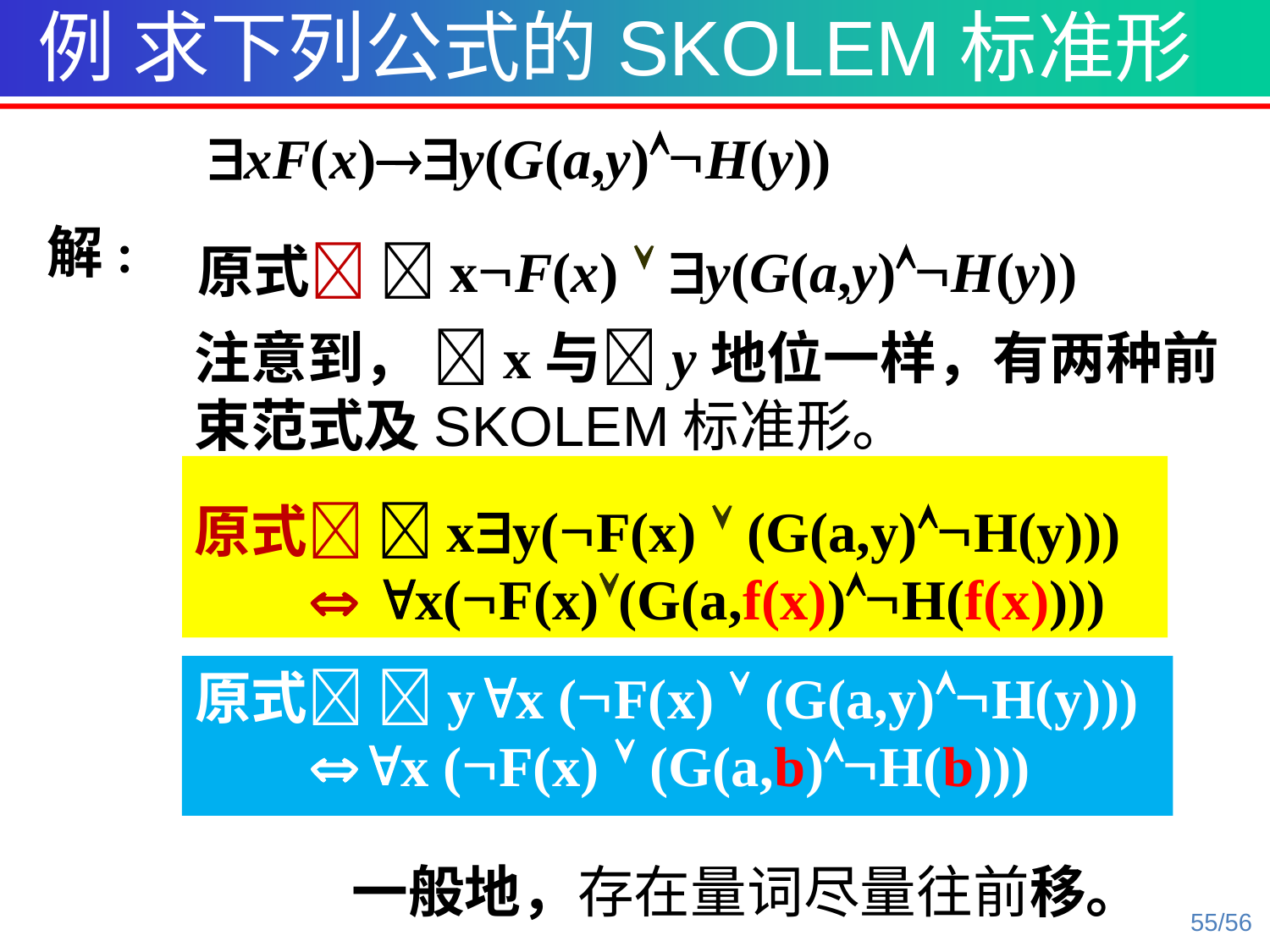

例 求下列公式的SKOLEM标准形
∃xF(x)→∃y(G(a,y)∧¬H(y))
原式⇔ ∀x¬F(x) ∨ ∃y(G(a,y)∧¬H(y))
解:
注意到， ∀x与∃y地位一样，有两种前束范式及SKOLEM标准形。
原式⇔ ∀x∃y(¬F(x) ∨ (G(a,y)∧¬H(y)))
        ⇔ ∀x(¬F(x)∨(G(a,f(x))∧¬H(f(x))))
原式⇔ ∃y∀x (¬F(x) ∨ (G(a,y)∧¬H(y)))
        ⇔∀x (¬F(x) ∨ (G(a,b)∧¬H(b)))
一般地，存在量词尽量往前移。
55/56